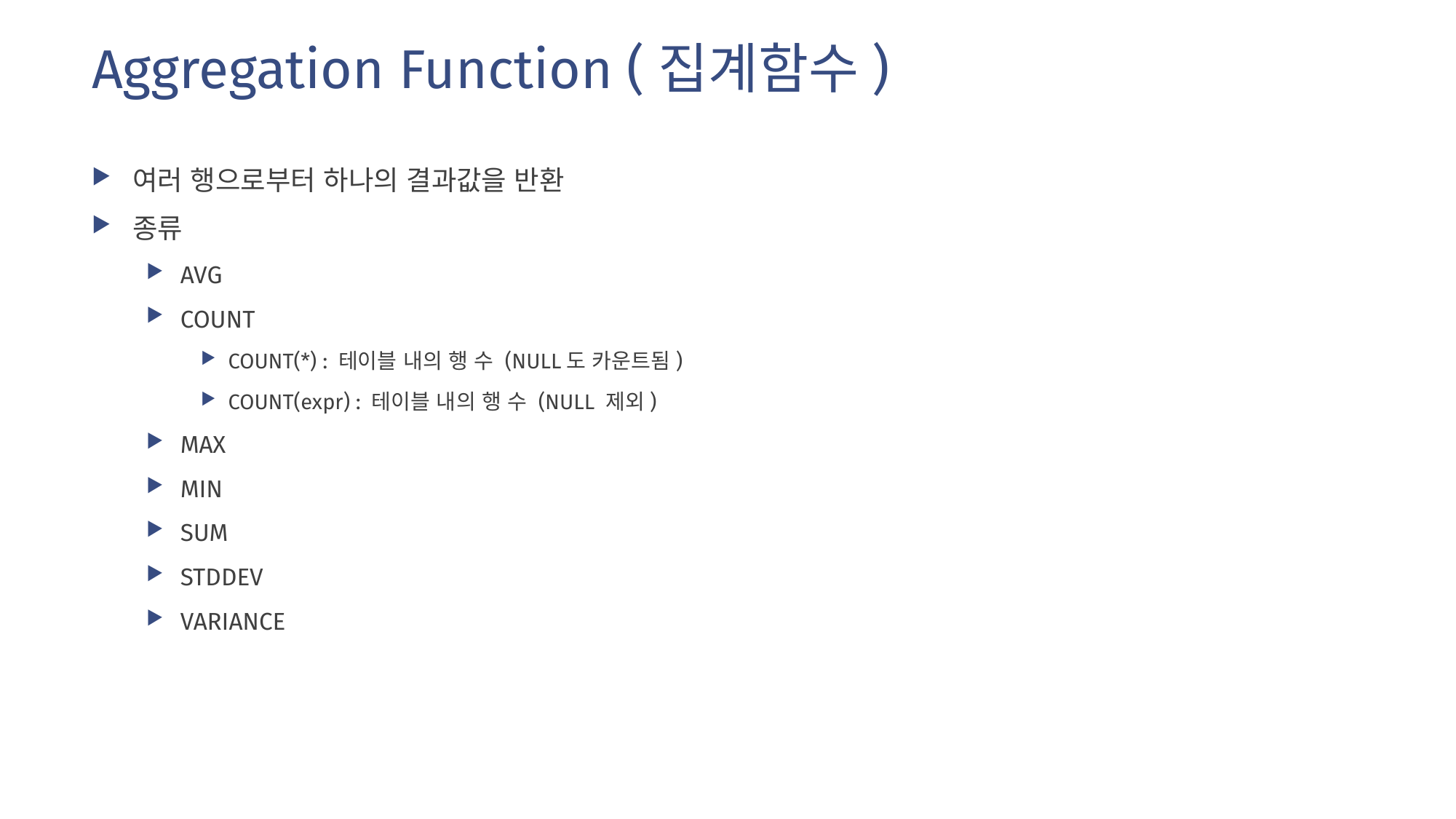

# Aggregation Function (집계함수)
여러 행으로부터 하나의 결과값을 반환
종류
AVG
COUNT
COUNT(*) : 테이블 내의 행 수 (NULL도 카운트됨)
COUNT(expr) : 테이블 내의 행 수 (NULL 제외)
MAX
MIN
SUM
STDDEV
VARIANCE